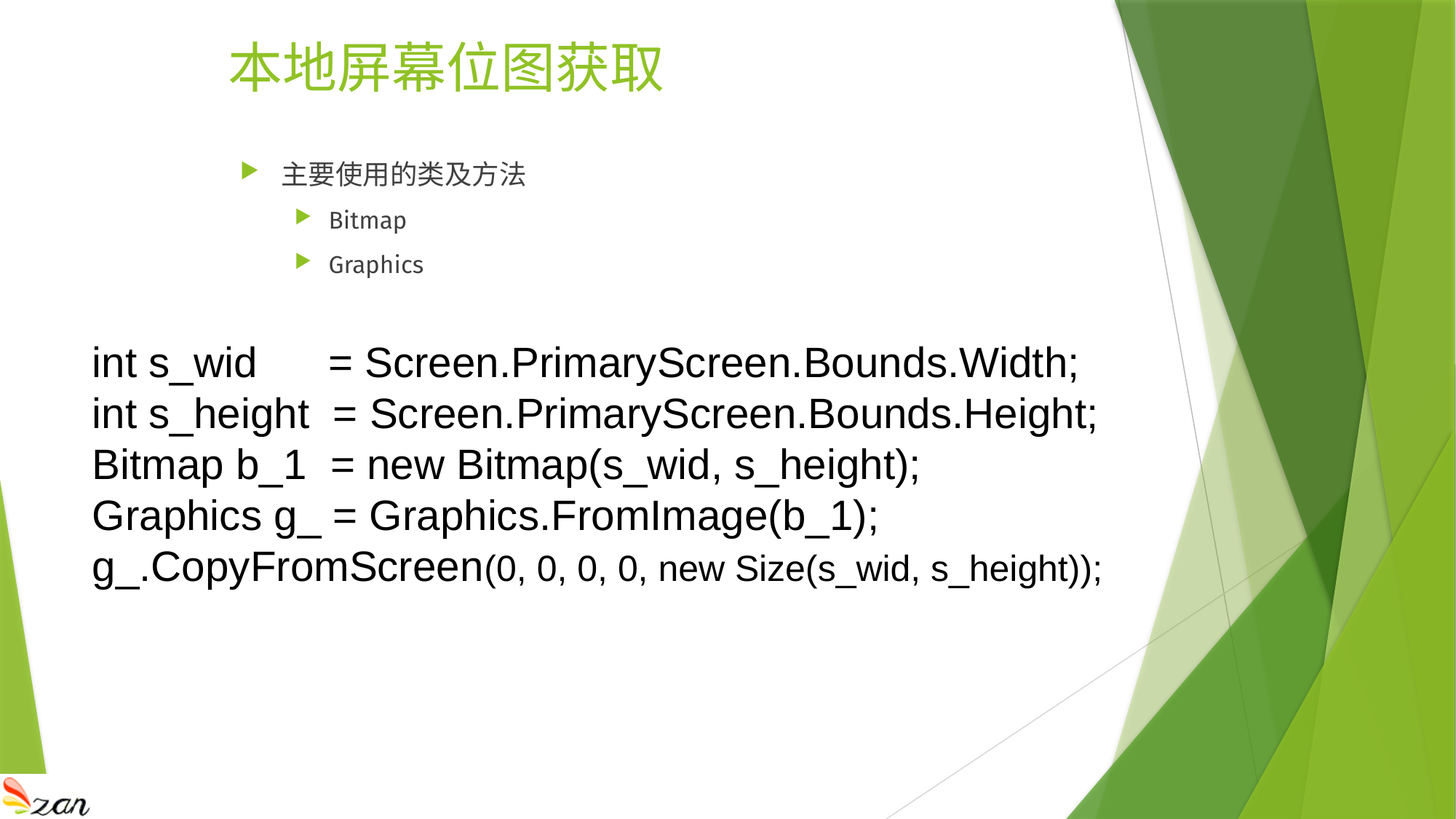

# 本地屏幕位图获取
主要使用的类及方法
Bitmap
Graphics
int s_wid      = Screen.PrimaryScreen.Bounds.Width;
int s_height  = Screen.PrimaryScreen.Bounds.Height;
Bitmap b_1  = new Bitmap(s_wid, s_height);
Graphics g_ = Graphics.FromImage(b_1);
g_.CopyFromScreen(0, 0, 0, 0, new Size(s_wid, s_height));